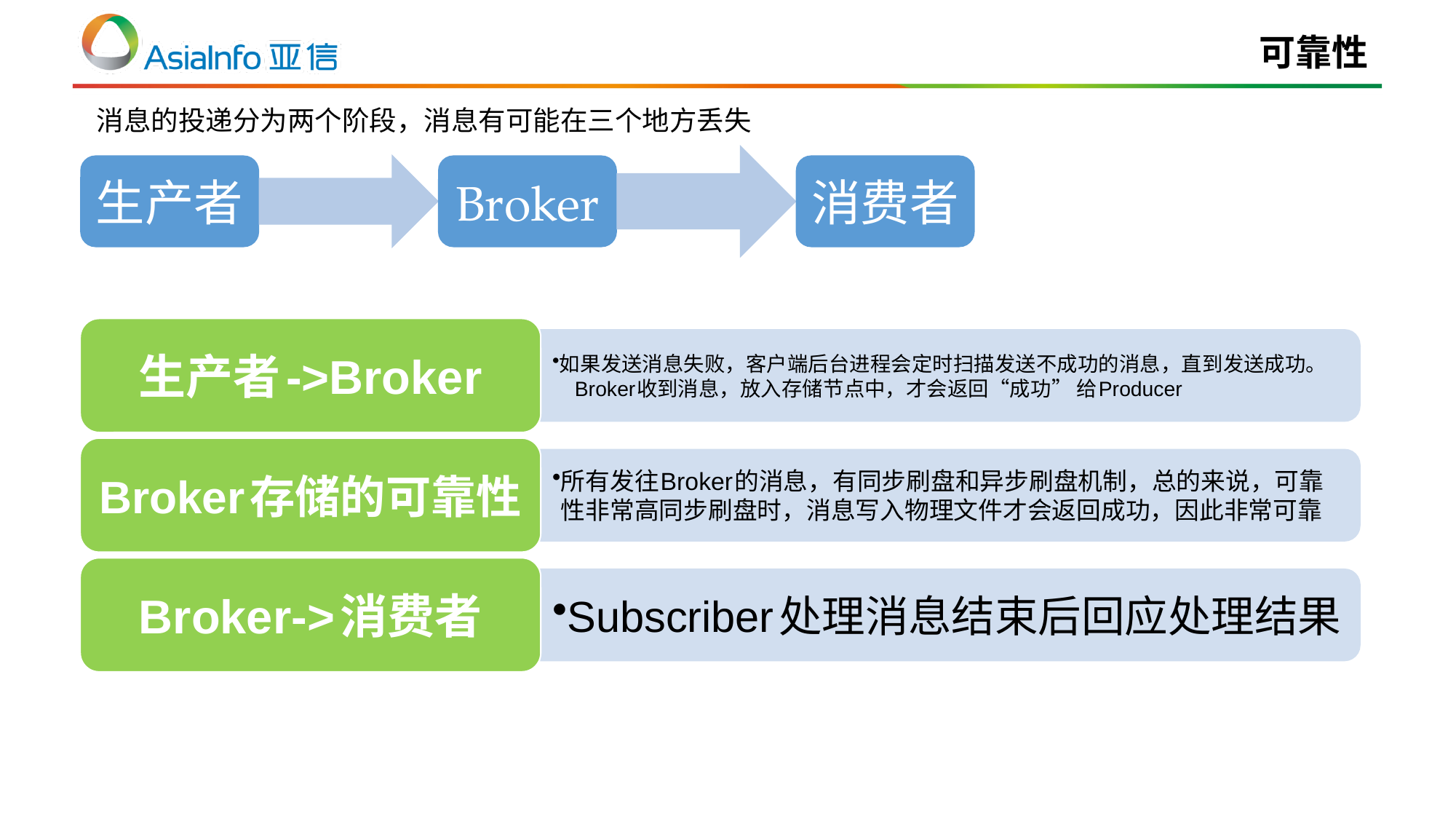

可靠性
消息的投递分为两个阶段，消息有可能在三个地方丢失
生产者
Broker
消费者
生产者->Broker
如果发送消息失败，客户端后台进程会定时扫描发送不成功的消息，直到发送成功。
   Broker收到消息，放入存储节点中，才会返回“成功” 给Producer
Broker存储的可靠性
所有发往Broker的消息，有同步刷盘和异步刷盘机制，总的来说，可靠性非常高同步刷盘时，消息写入物理文件才会返回成功，因此非常可靠
Broker->消费者
Subscriber处理消息结束后回应处理结果